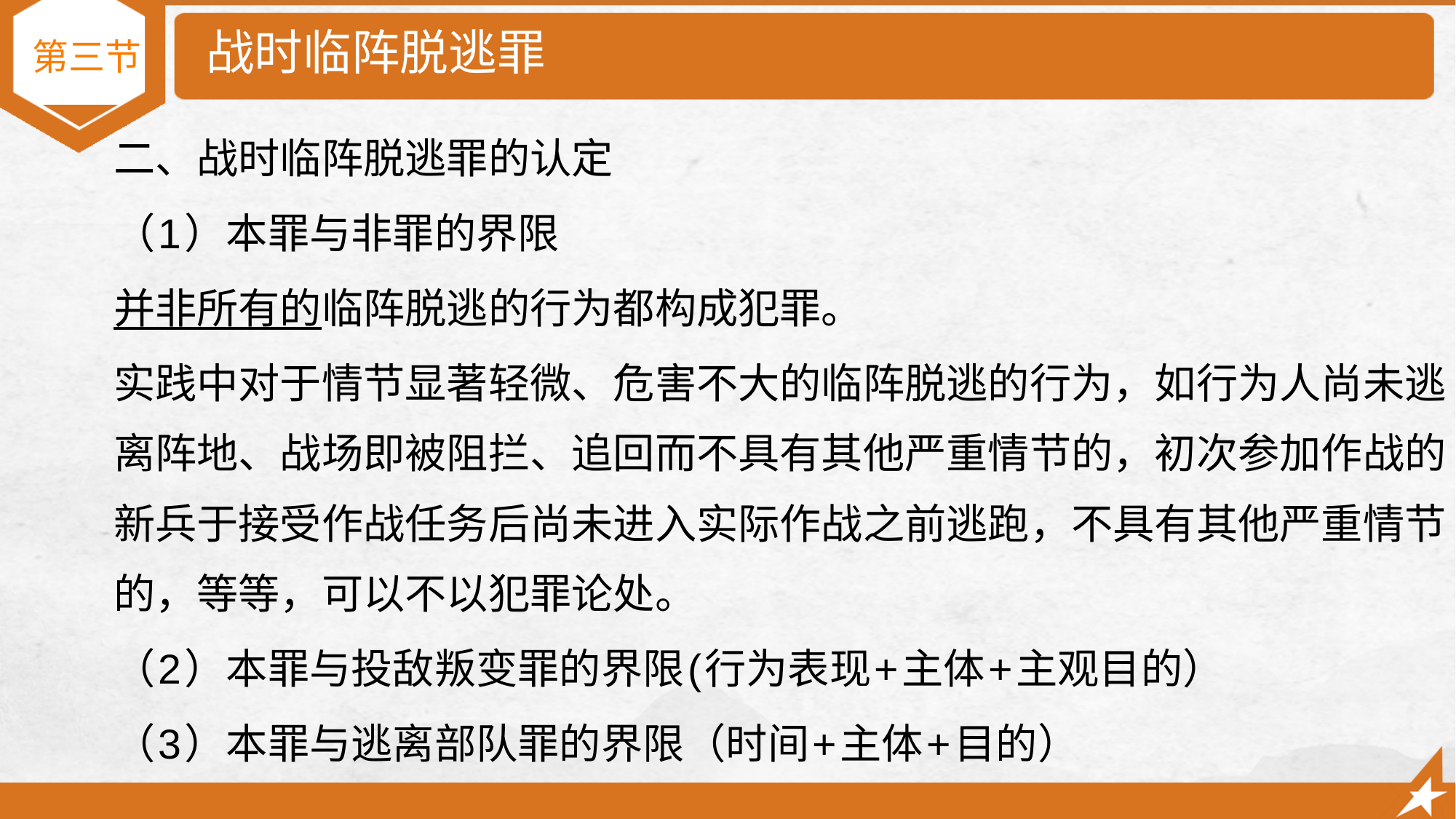

第三节
# 战时临阵脱逃罪

二、战时临阵脱逃罪的认定
（1）本罪与非罪的界限
并非所有的临阵脱逃的行为都构成犯罪。
实践中对于情节显著轻微、危害不大的临阵脱逃的行为，如行为人尚未逃离阵地、战场即被阻拦、追回而不具有其他严重情节的，初次参加作战的新兵于接受作战任务后尚未进入实际作战之前逃跑，不具有其他严重情节的，等等，可以不以犯罪论处。
（2）本罪与投敌叛变罪的界限(行为表现+主体+主观目的）
（3）本罪与逃离部队罪的界限（时间+主体+目的）

。